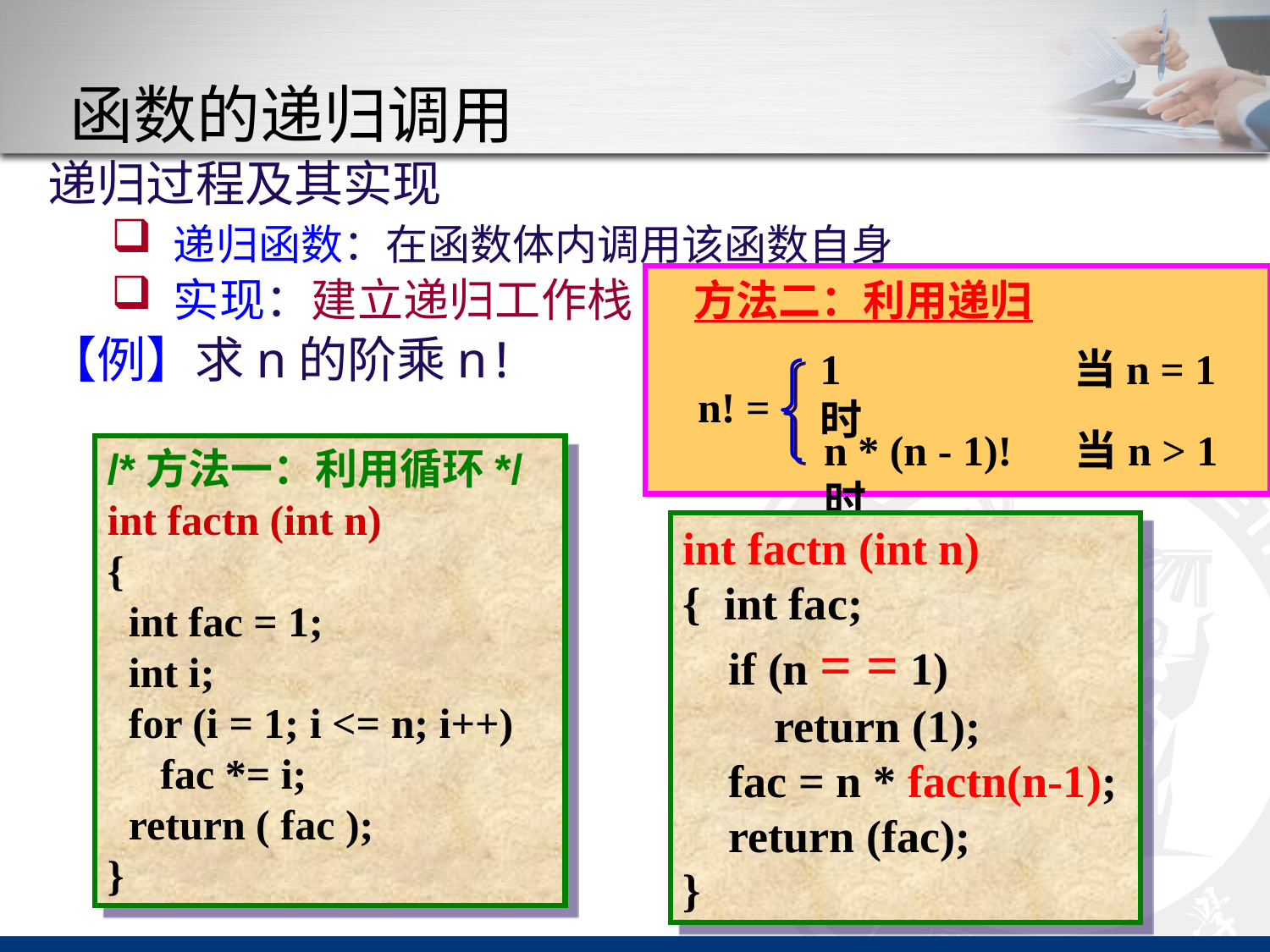

# 函数的递归调用
递归过程及其实现
 递归函数：在函数体内调用该函数自身
 实现：建立递归工作栈
【例】求n的阶乘n!

方法二：利用递归
1                     当n = 1时

n! =
n * (n - 1)!     当n > 1时
/*方法一：利用循环*/
int factn (int n)
{
  int fac = 1;
  int i;
  for (i = 1; i <= n; i++)
     fac *= i;
  return ( fac );
}
int factn (int n)
{  int fac;
    if (n = = 1)
        return (1);
    fac = n * factn(n-1);
    return (fac);
}